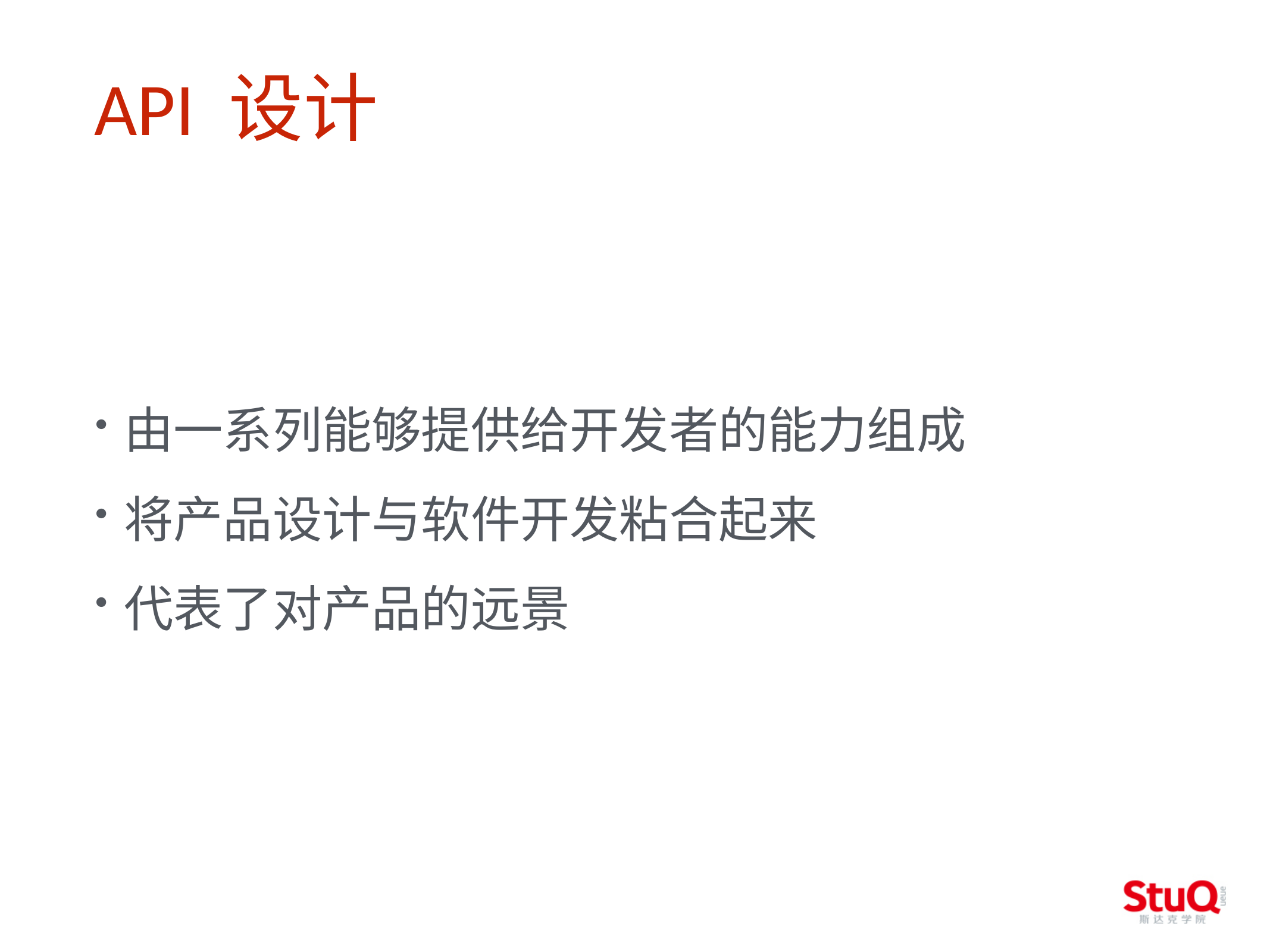

API 设计
由一系列能够提供给开发者的能力组成
将产品设计与软件开发粘合起来
代表了对产品的远景